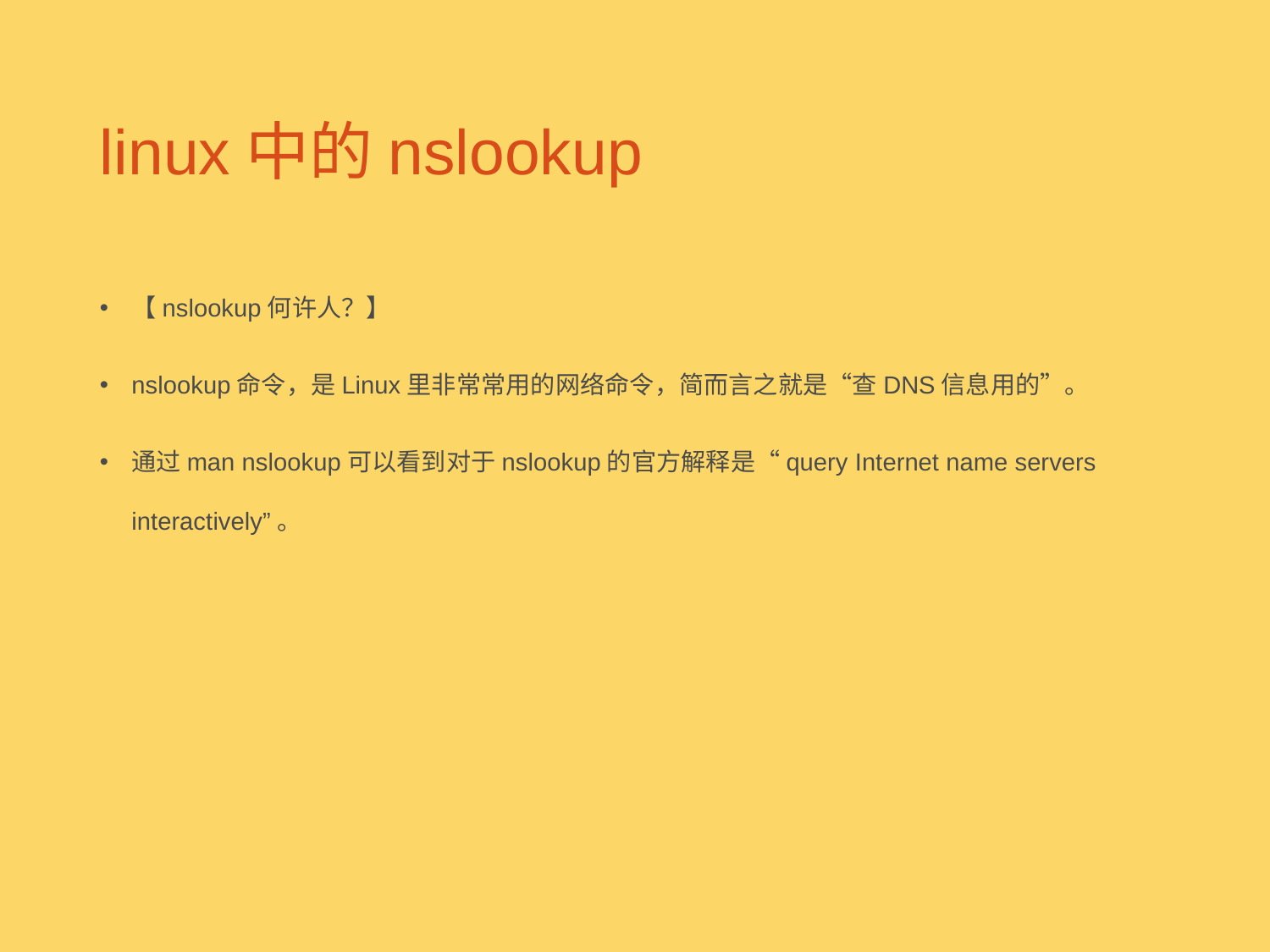

linux中的nslookup
【nslookup何许人？】
nslookup命令，是Linux里非常常用的网络命令，简而言之就是“查DNS信息用的”。
通过man nslookup可以看到对于nslookup的官方解释是“query Internet name servers interactively”。